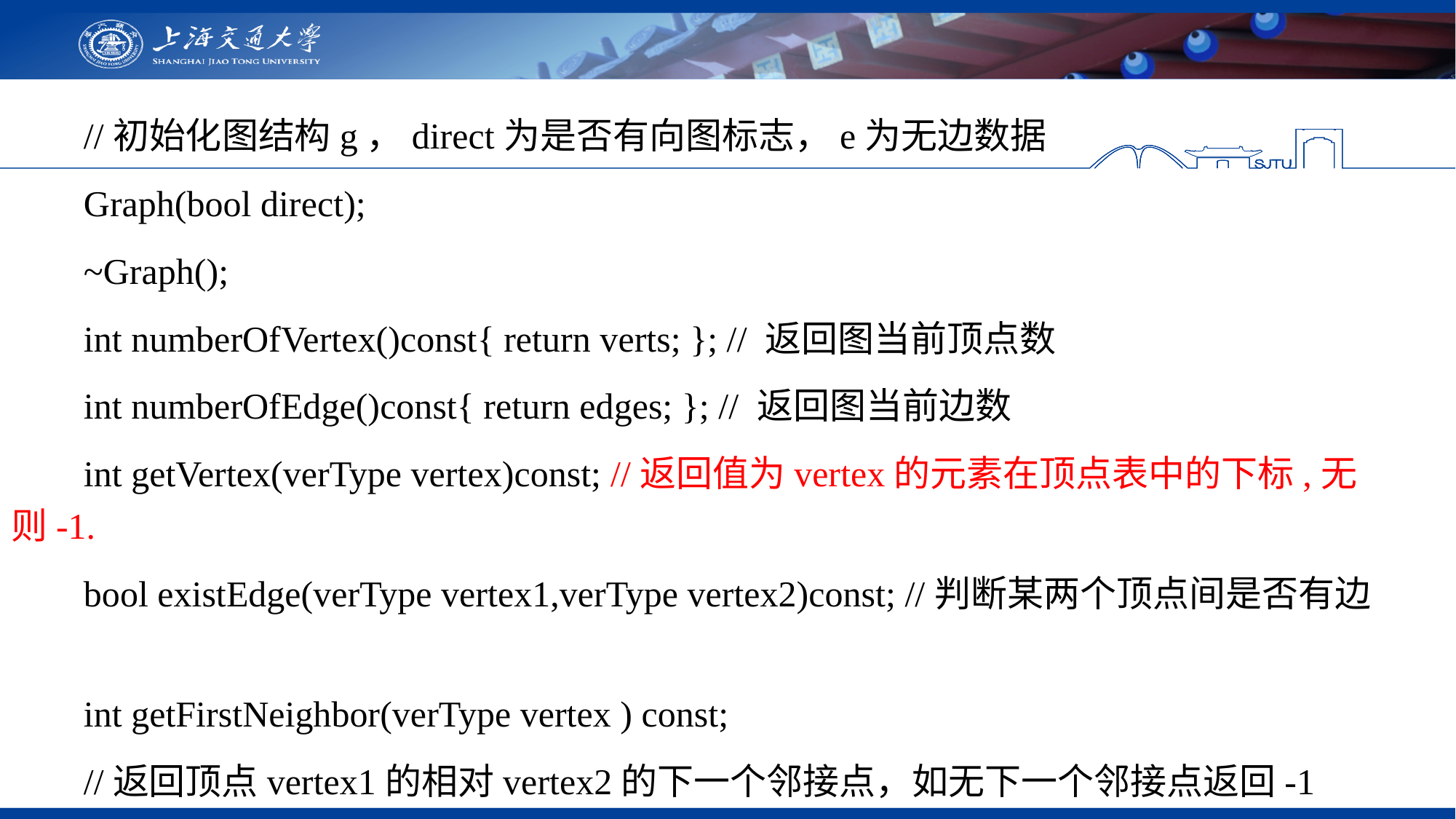

//初始化图结构g，direct为是否有向图标志，e为无边数据
        Graph(bool direct);
        ~Graph();
        int numberOfVertex()const{ return verts; }; // 返回图当前顶点数
        int numberOfEdge()const{ return edges; }; // 返回图当前边数
        int getVertex(verType vertex)const; //返回值为vertex的元素在顶点表中的下标,无则-1.
        bool existEdge(verType vertex1,verType vertex2)const; //判断某两个顶点间是否有边
        int getFirstNeighbor(verType vertex ) const;
        //返回顶点vertex1的相对vertex2的下一个邻接点，如无下一个邻接点返回-1